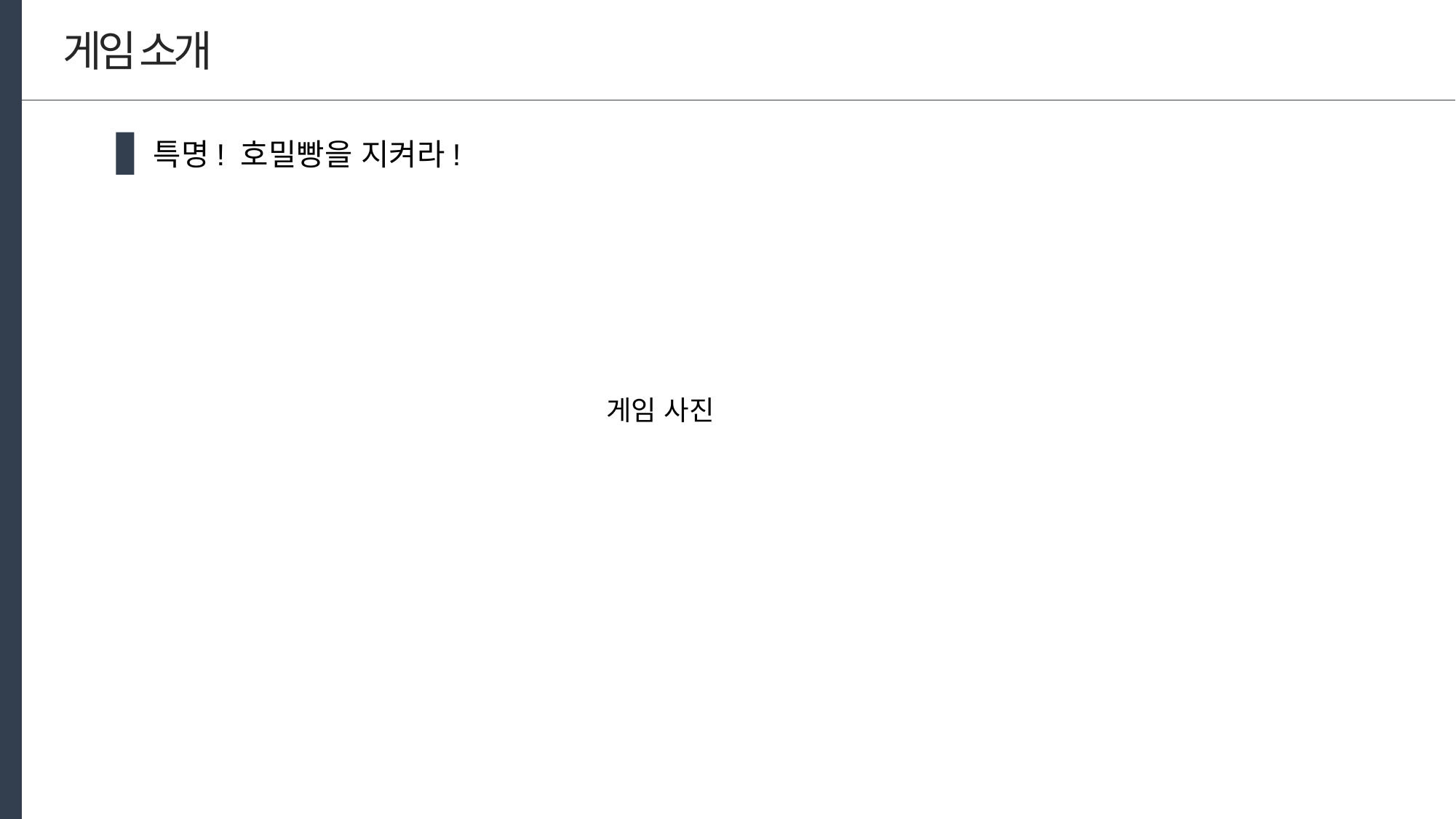

게임 소개
특명! 호밀빵을 지켜라!

게임 사진